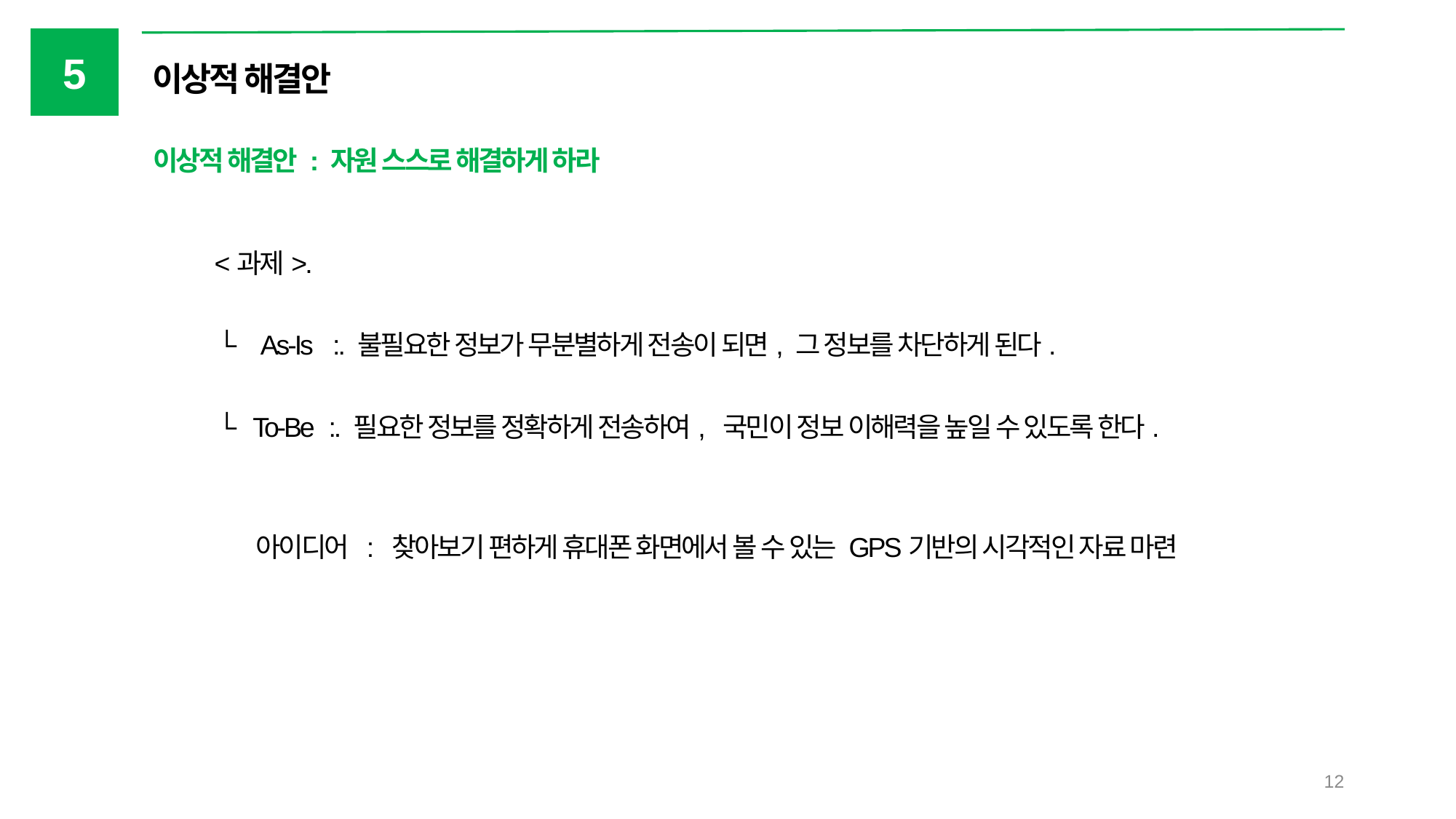

5
이상적 해결안
이상적 해결안 : 자원 스스로 해결하게 하라
  <과제>.

   └    As-Is    :. 불필요한 정보가 무분별하게 전송이 되면, 그 정보를 차단하게 된다.

   └   To-Be   :. 필요한 정보를 정확하게 전송하여,  국민이 정보 이해력을 높일 수 있도록 한다.

아이디어  :  찾아보기 편하게 휴대폰 화면에서 볼 수 있는 GPS기반의 시각적인 자료 마련

12